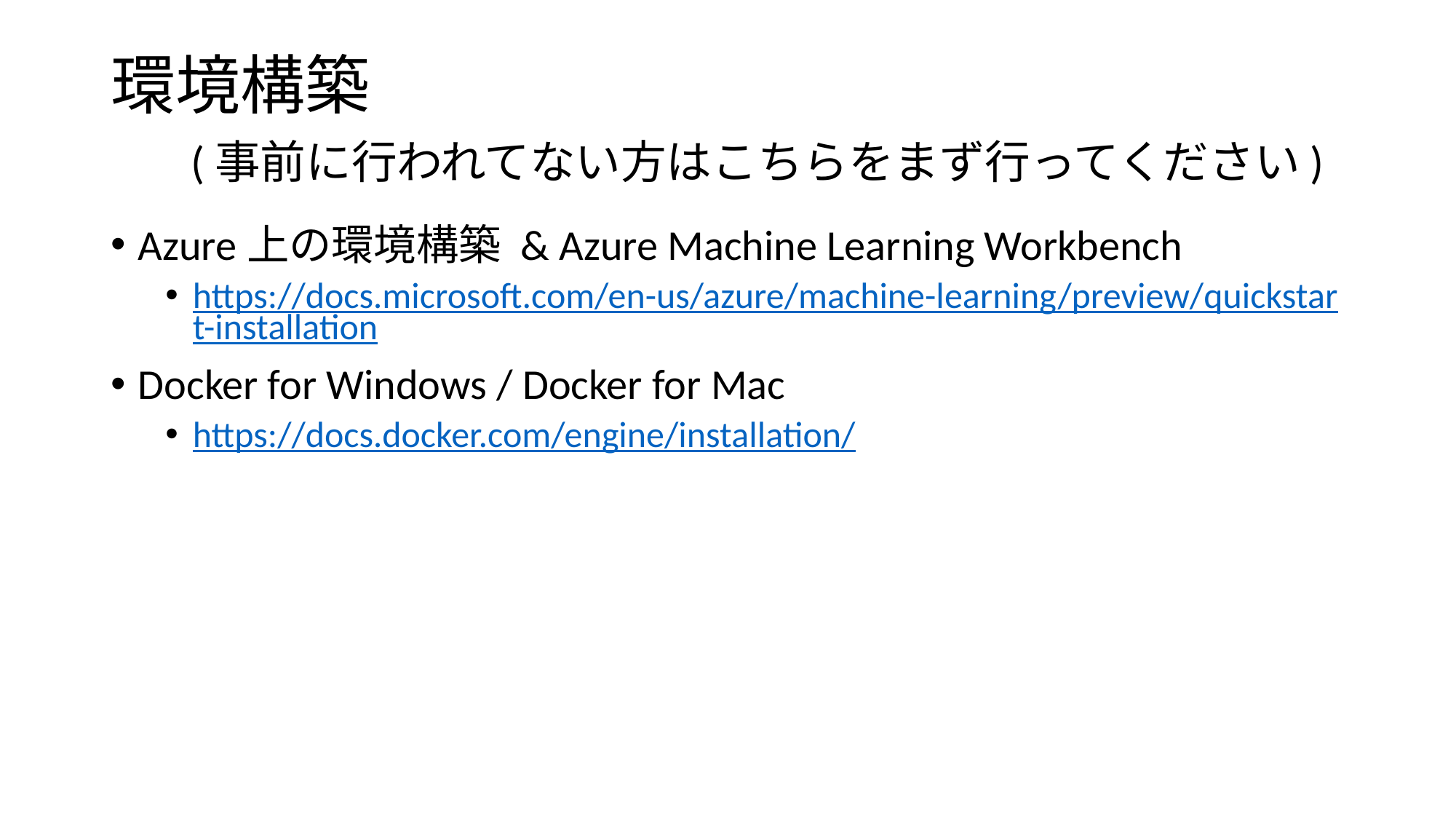

# 環境構築 　(事前に行われてない方はこちらをまず行ってください)
Azure上の環境構築 & Azure Machine Learning Workbench
https://docs.microsoft.com/en-us/azure/machine-learning/preview/quickstart-installation
Docker for Windows / Docker for Mac
https://docs.docker.com/engine/installation/